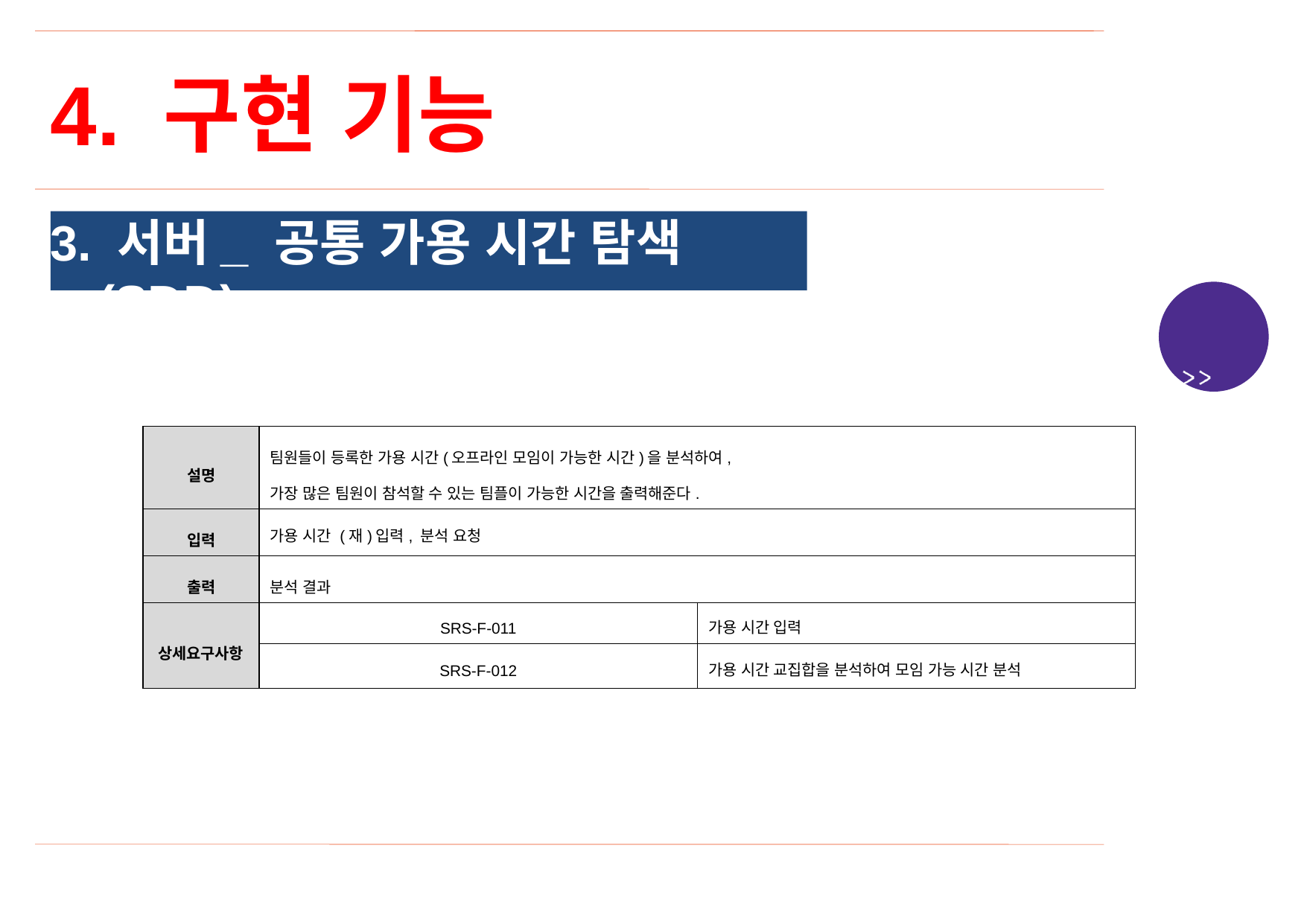

4. 구현 기능
3. 서버_ 공통 가용 시간 탐색(SDD)
| 설명 | 팀원들이 등록한 가용 시간(오프라인 모임이 가능한 시간)을 분석하여, 가장 많은 팀원이 참석할 수 있는 팀플이 가능한 시간을 출력해준다. |  |
| --- | --- | --- |
| 입력 | 가용 시간 (재)입력, 분석 요청 |  |
| 출력 | 분석 결과 |  |
| 상세요구사항 | SRS-F-011 | 가용 시간 입력 |
|  | SRS-F-012 | 가용 시간 교집합을 분석하여 모임 가능 시간 분석 |